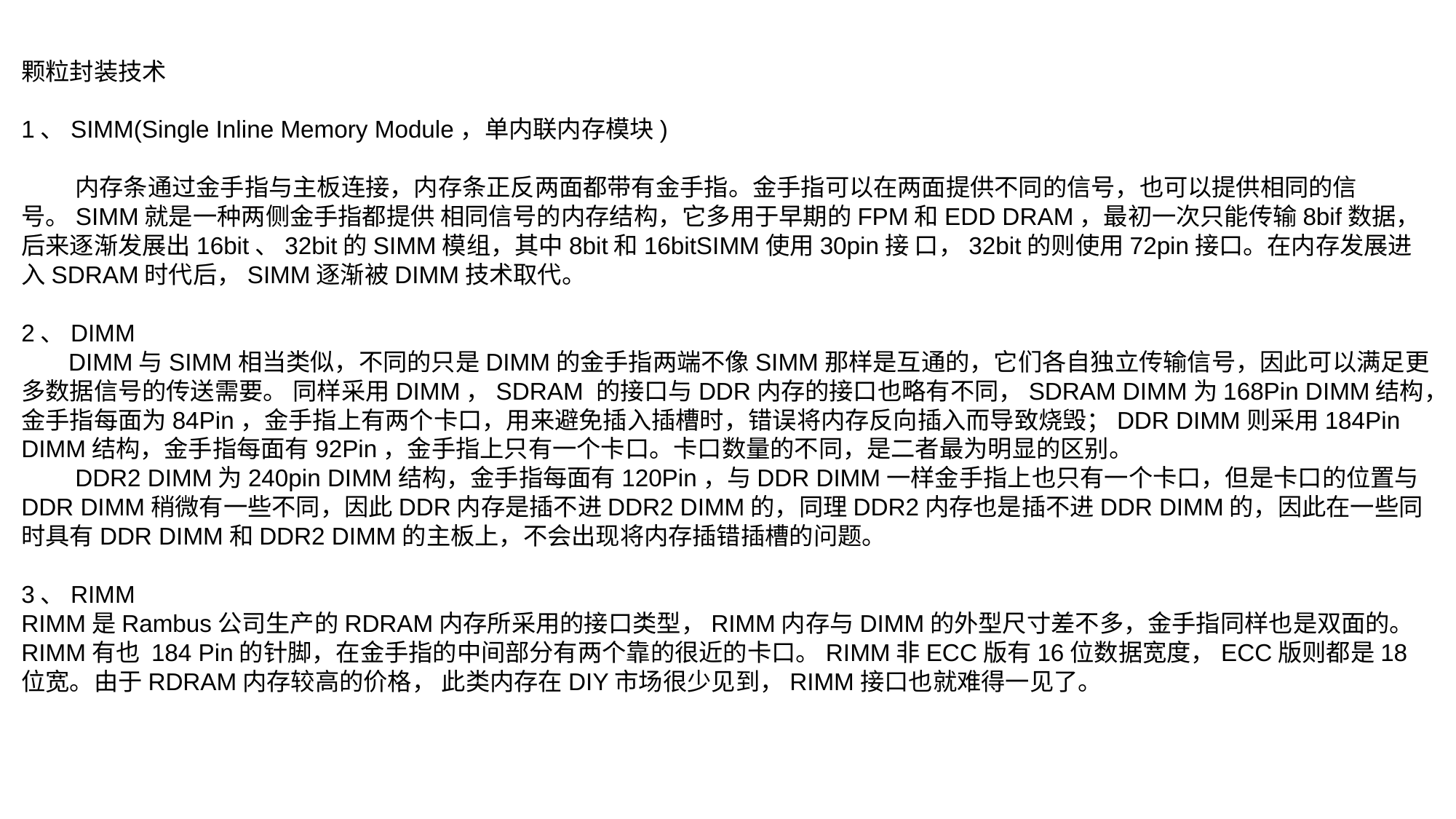

颗粒封装技术

1、SIMM(Single Inline Memory Module，单内联内存模块)

　 　内存条通过金手指与主板连接，内存条正反两面都带有金手指。金手指可以在两面提供不同的信号，也可以提供相同的信号。SIMM就是一种两侧金手指都提供 相同信号的内存结构，它多用于早期的FPM和EDD DRAM，最初一次只能传输8bif数据，后来逐渐发展出16bit、32bit的SIMM模组，其中8bit和16bitSIMM使用30pin接 口，32bit的则使用72pin接口。在内存发展进入SDRAM时代后，SIMM逐渐被DIMM技术取代。

2、DIMM
       DIMM与SIMM相当类似，不同的只是DIMM的金手指两端不像SIMM那样是互通的，它们各自独立传输信号，因此可以满足更多数据信号的传送需要。 同样采用DIMM，SDRAM 的接口与DDR内存的接口也略有不同，SDRAM DIMM为168Pin DIMM结构，金手指每面为84Pin，金手指上有两个卡口，用来避免插入插槽时，错误将内存反向插入而导致烧毁；DDR DIMM则采用184Pin DIMM结构，金手指每面有92Pin，金手指上只有一个卡口。卡口数量的不同，是二者最为明显的区别。
        DDR2 DIMM为240pin DIMM结构，金手指每面有120Pin，与DDR DIMM一样金手指上也只有一个卡口，但是卡口的位置与DDR DIMM稍微有一些不同，因此DDR内存是插不进DDR2 DIMM的，同理DDR2内存也是插不进DDR DIMM的，因此在一些同时具有DDR DIMM和DDR2 DIMM的主板上，不会出现将内存插错插槽的问题。

3、RIMM
RIMM是Rambus公司生产的RDRAM内存所采用的接口类型，RIMM内存与DIMM的外型尺寸差不多，金手指同样也是双面的。RIMM有也 184 Pin的针脚，在金手指的中间部分有两个靠的很近的卡口。RIMM非ECC版有16位数据宽度，ECC版则都是18位宽。由于RDRAM内存较高的价格， 此类内存在DIY市场很少见到，RIMM接口也就难得一见了。